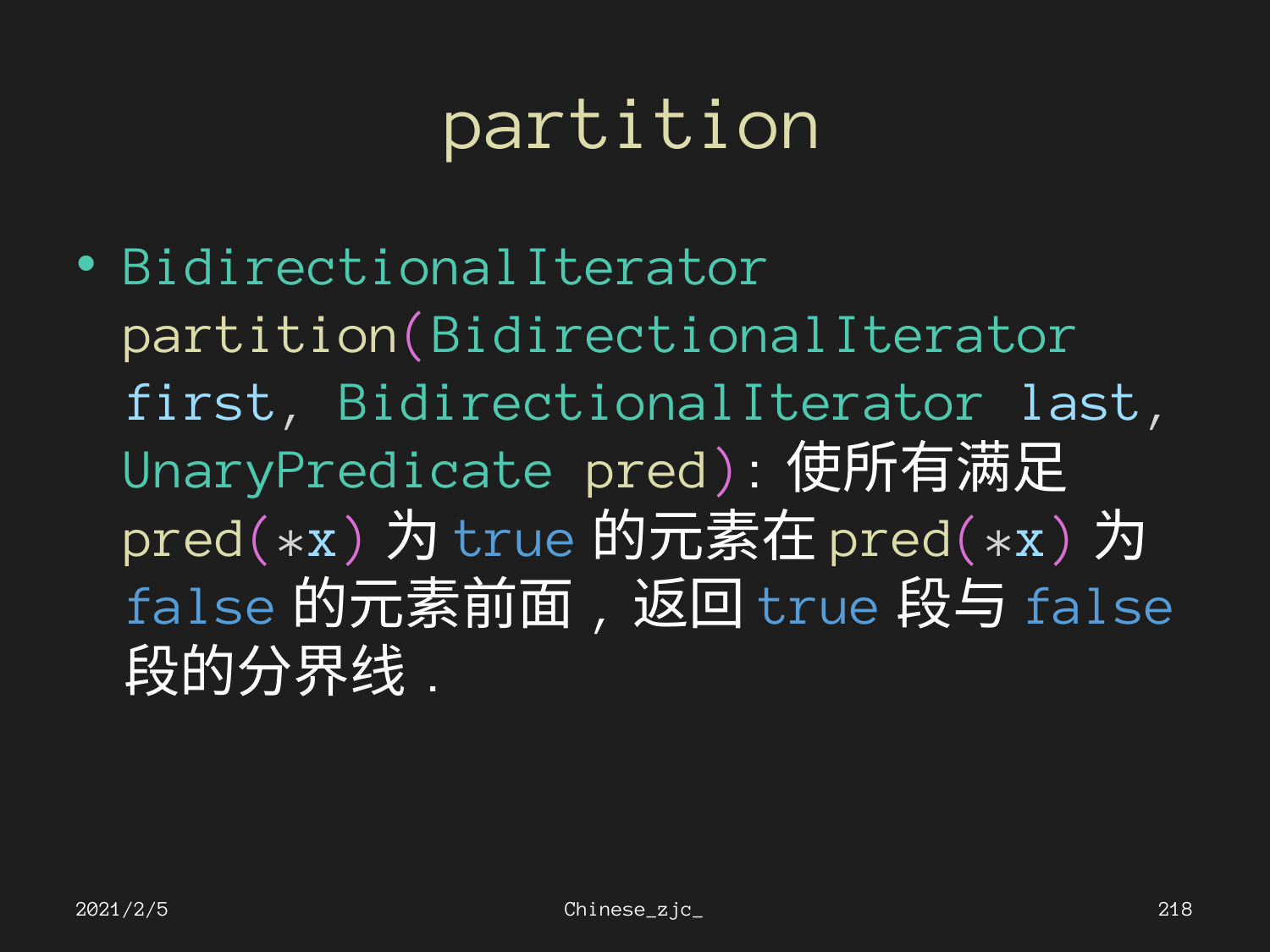

# partition
BidirectionalIterator partition(BidirectionalIterator first, BidirectionalIterator last, UnaryPredicate pred):使所有满足pred(*x)为true的元素在pred(*x)为false的元素前面,返回true段与false段的分界线.
2021/2/5
Chinese_zjc_
218